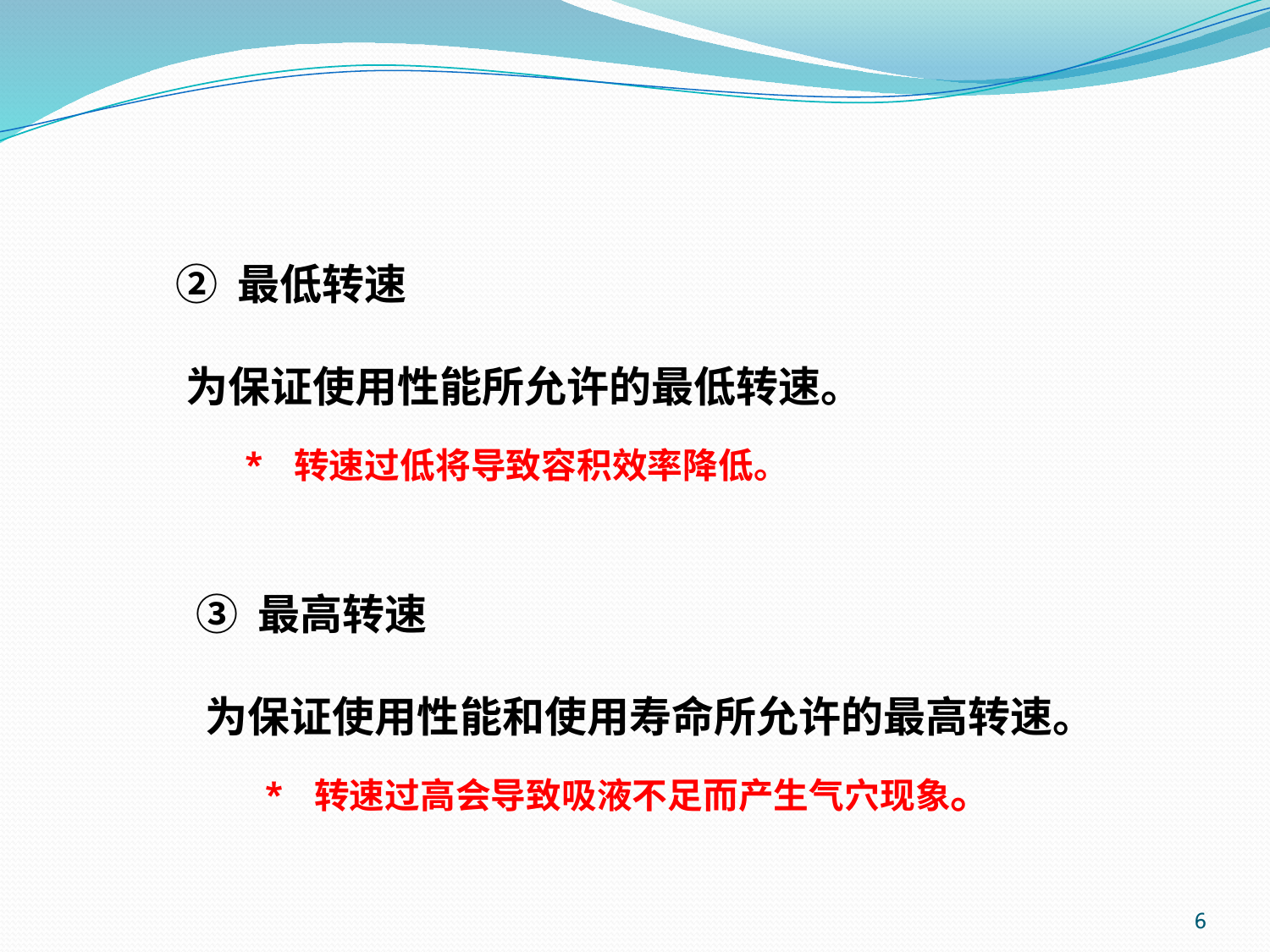

② 最低转速
    为保证使用性能所允许的最低转速。
     * 转速过低将导致容积效率降低。
    ③ 最高转速
    为保证使用性能和使用寿命所允许的最高转速。
     * 转速过高会导致吸液不足而产生气穴现象。
6